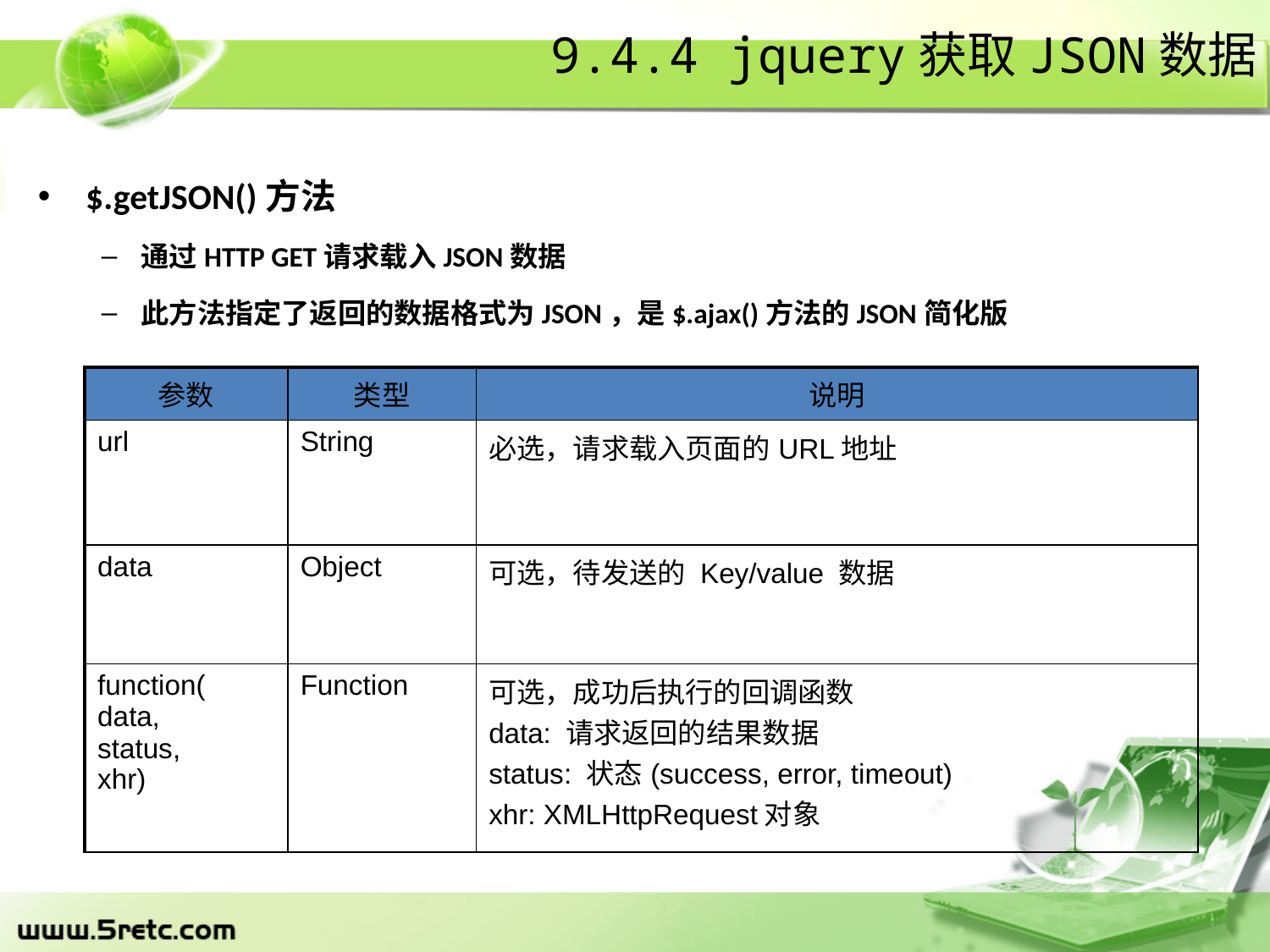

9.4.4 jquery获取JSON数据
$.getJSON()方法
通过HTTP GET请求载入JSON数据
此方法指定了返回的数据格式为JSON，是$.ajax()方法的JSON简化版
| 参数 | 类型 | 说明 |
| --- | --- | --- |
| url | String | 必选，请求载入页面的URL地址 |
| data | Object | 可选，待发送的 Key/value 数据 |
| function( data, status, xhr) | Function | 可选，成功后执行的回调函数 data: 请求返回的结果数据 status: 状态(success, error, timeout) xhr: XMLHttpRequest对象 |